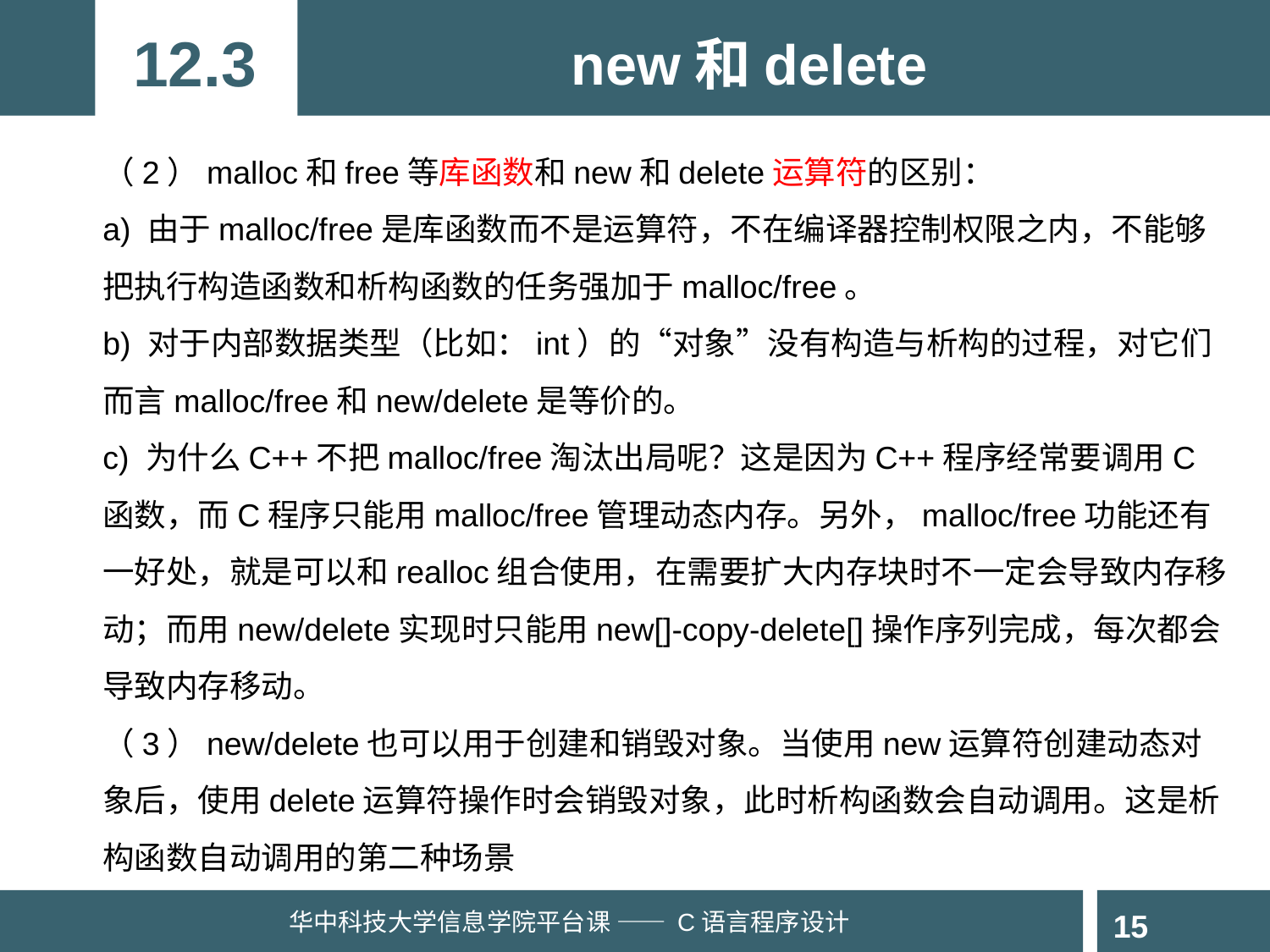

12.3
new和delete
（2）malloc和free等库函数和new和delete运算符的区别：
a) 由于malloc/free是库函数而不是运算符，不在编译器控制权限之内，不能够把执行构造函数和析构函数的任务强加于malloc/free。
b) 对于内部数据类型（比如：int）的“对象”没有构造与析构的过程，对它们而言malloc/free和new/delete是等价的。
c) 为什么C++不把malloc/free淘汰出局呢？这是因为C++程序经常要调用C函数，而C程序只能用malloc/free管理动态内存。另外，malloc/free功能还有一好处，就是可以和realloc组合使用，在需要扩大内存块时不一定会导致内存移动；而用new/delete实现时只能用new[]-copy-delete[]操作序列完成，每次都会导致内存移动。
（3）new/delete也可以用于创建和销毁对象。当使用new运算符创建动态对象后，使用delete运算符操作时会销毁对象，此时析构函数会自动调用。这是析构函数自动调用的第二种场景